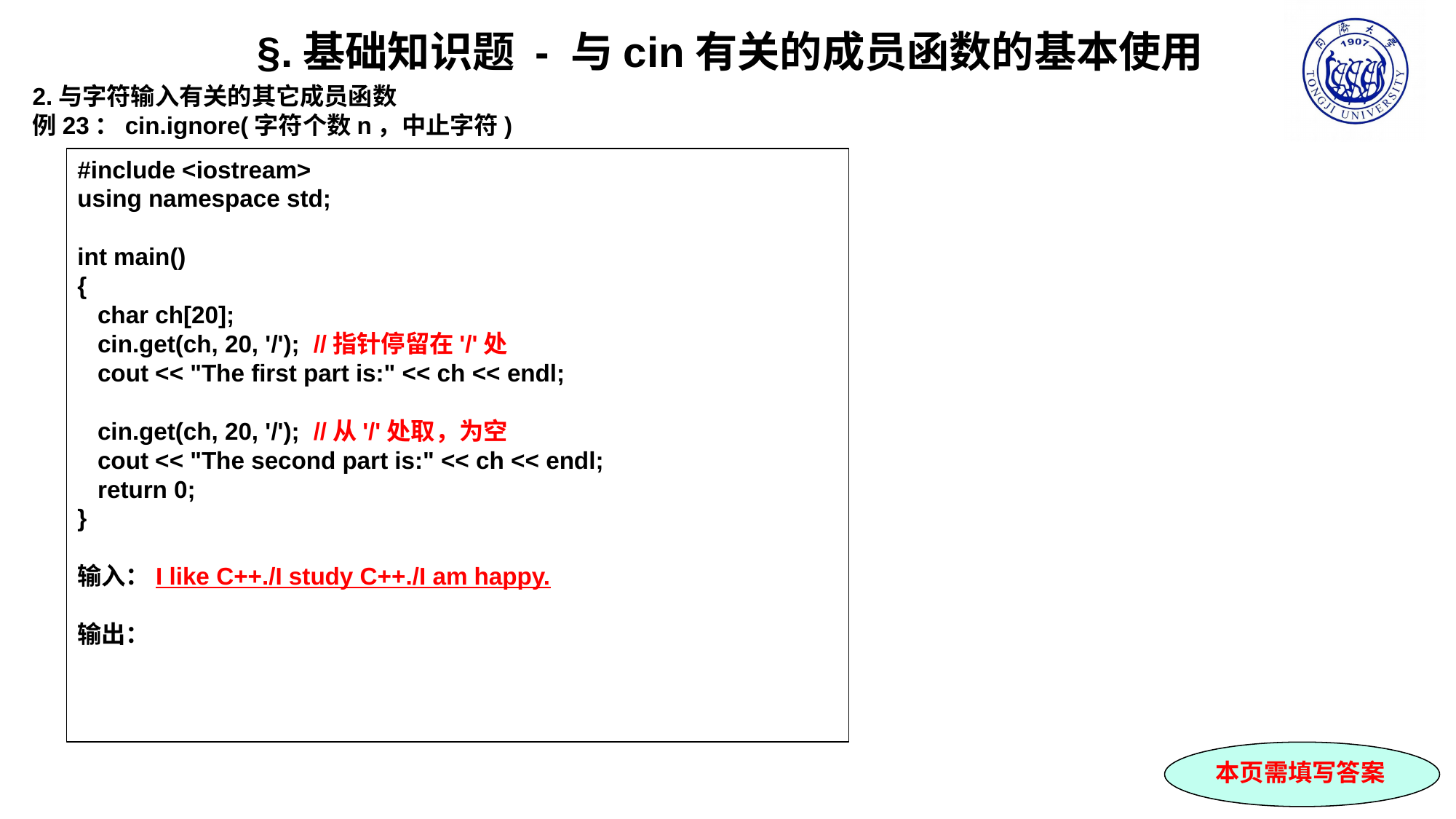

§.基础知识题 - 与cin有关的成员函数的基本使用
2.与字符输入有关的其它成员函数
例23：cin.ignore(字符个数n，中止字符)
#include <iostream>
using namespace std;

int main()
{
   char ch[20];
   cin.get(ch, 20, '/');  //指针停留在'/'处
   cout << "The first part is:" << ch << endl;

   cin.get(ch, 20, '/');  //从'/'处取，为空
   cout << "The second part is:" << ch << endl;
   return 0;
}

输入：I like C++./I study C++./I am happy.

输出：
本页需填写答案